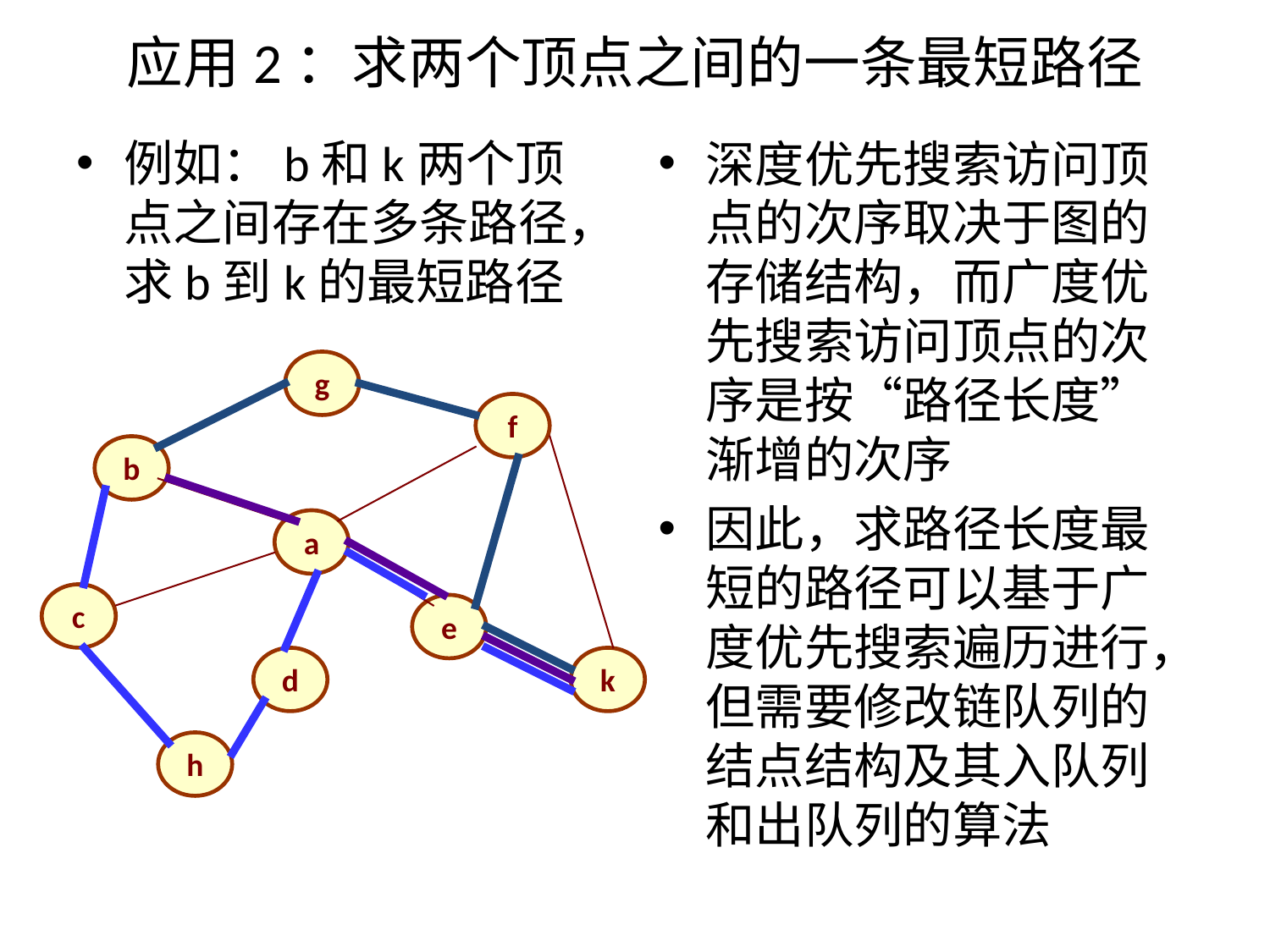

# 应用2：求两个顶点之间的一条最短路径
例如：b和k两个顶点之间存在多条路径，求b到k的最短路径
深度优先搜索访问顶点的次序取决于图的存储结构，而广度优先搜索访问顶点的次序是按“路径长度”渐增的次序
因此，求路径长度最短的路径可以基于广度优先搜索遍历进行，但需要修改链队列的结点结构及其入队列和出队列的算法

g

f
b

a

c
e

d
k

h